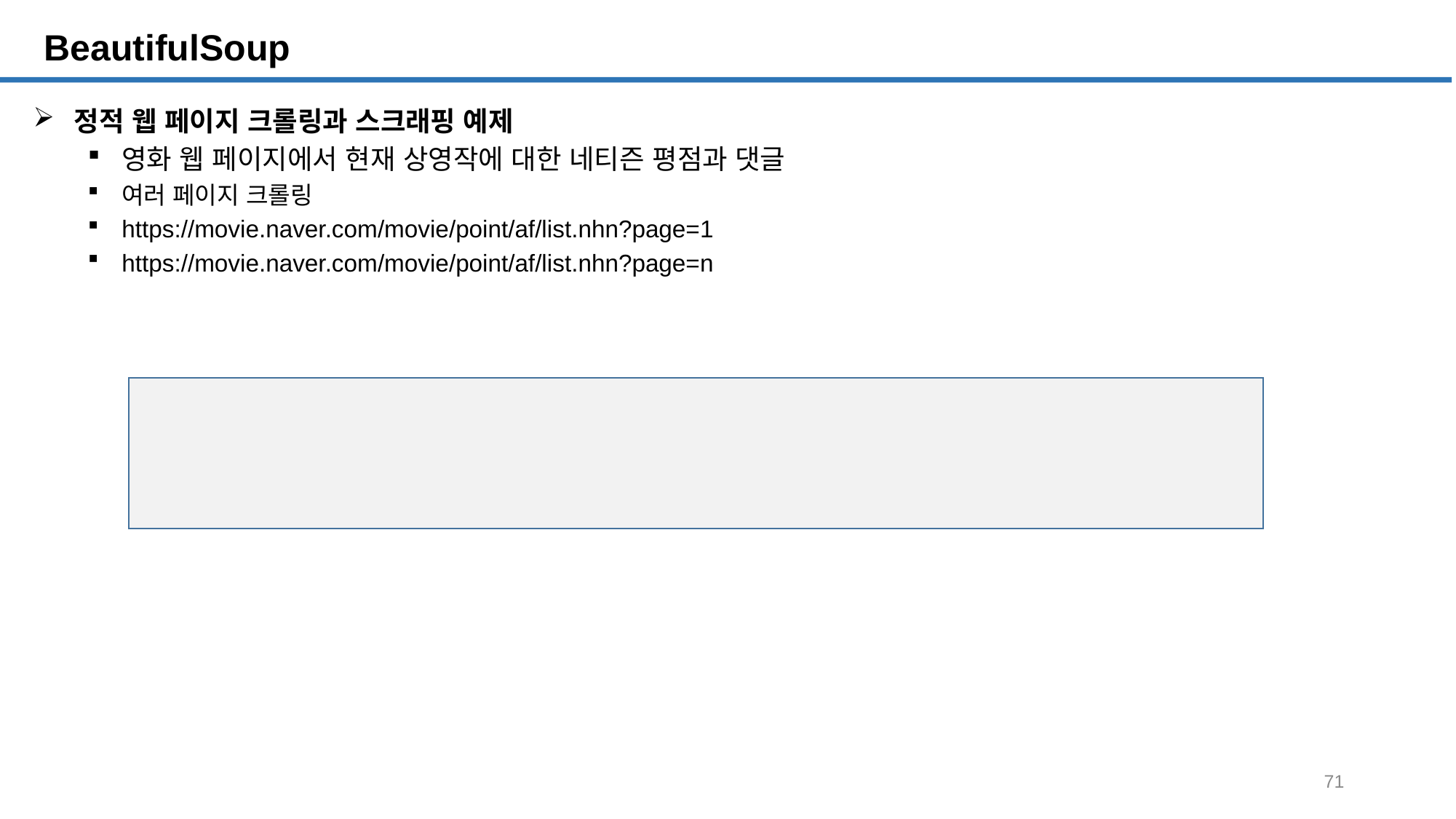

SQL 튜닝 개요
# BeautifulSoup

정적 웹 페이지 크롤링과 스크래핑 예제
영화 웹 페이지에서 현재 상영작에 대한 네티즌 평점과 댓글
여러 페이지 크롤링
https://movie.naver.com/movie/point/af/list.nhn?page=1
https://movie.naver.com/movie/point/af/list.nhn?page=n

71